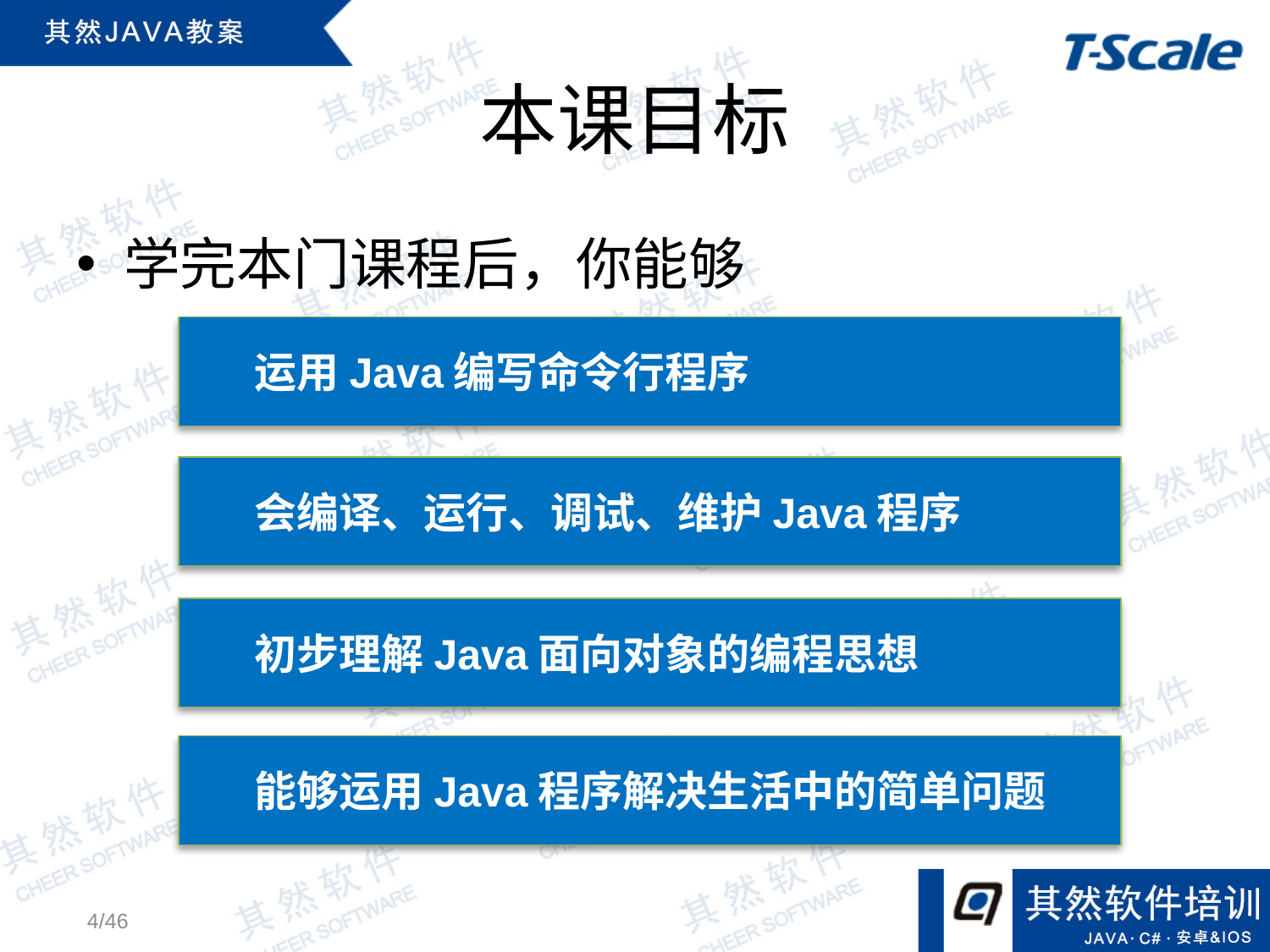

# 本课目标
学完本门课程后，你能够

运用Java编写命令行程序

会编译、运行、调试、维护Java程序

初步理解Java面向对象的编程思想
能够运用Java程序解决生活中的简单问题
4/46